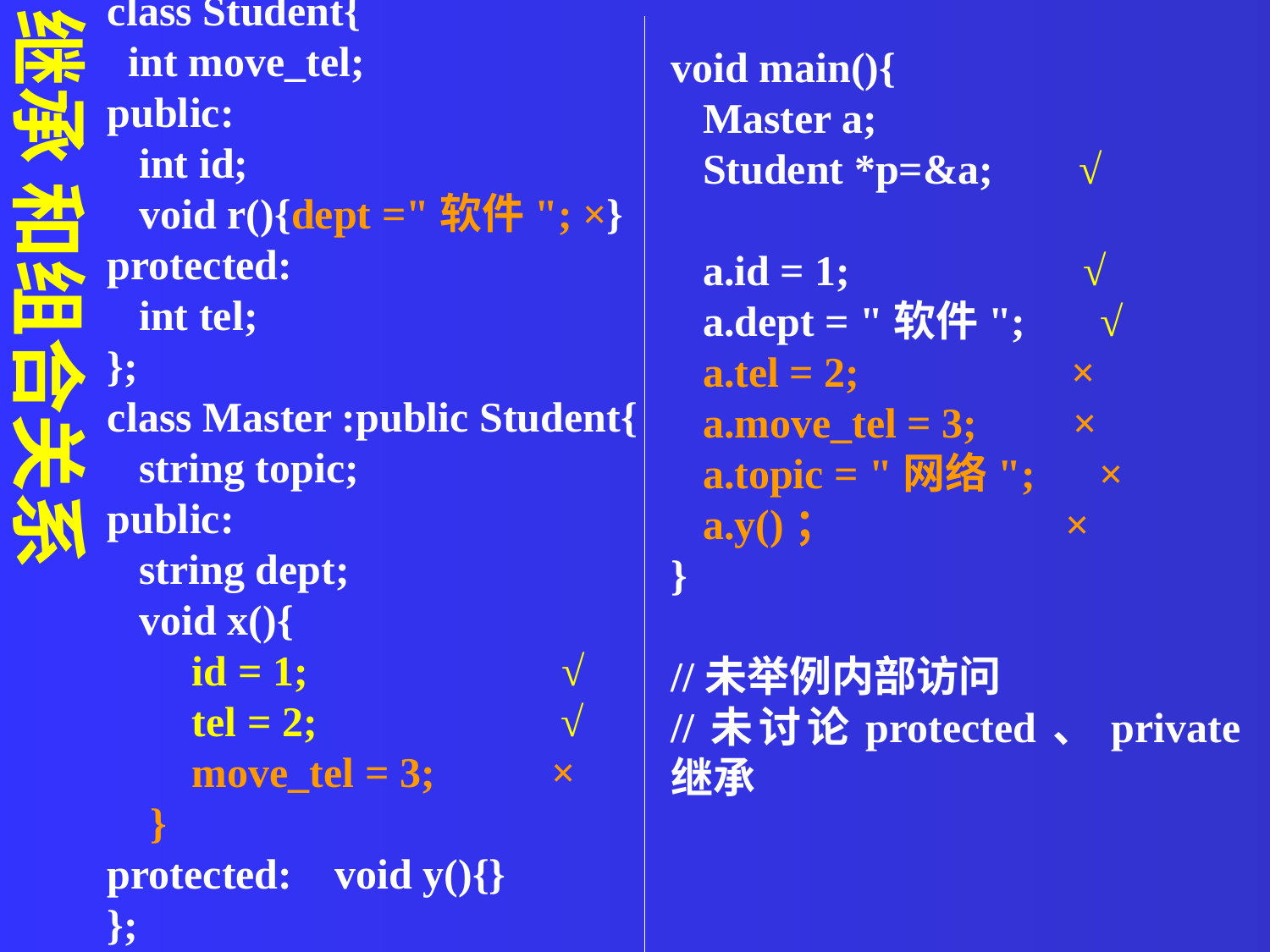

class Student{
  int move_tel;
public:
   int id;
   void r(){dept ="软件"; ×}
protected:
   int tel;
};
class Master :public Student{
   string topic;
public:
   string dept;
   void x(){
        id = 1;                        √
        tel = 2;                       √
        move_tel = 3;           ×
    }
protected:    void y(){}
};

继承 和组合关系
void main(){
   Master a;
   Student *p=&a;        √

   a.id = 1;                      √
   a.dept = "软件";       √
   a.tel = 2;                    ×
   a.move_tel = 3;         ×
   a.topic = "网络";      ×
   a.y()；                       ×
}

//未举例内部访问
//未讨论protected、private继承